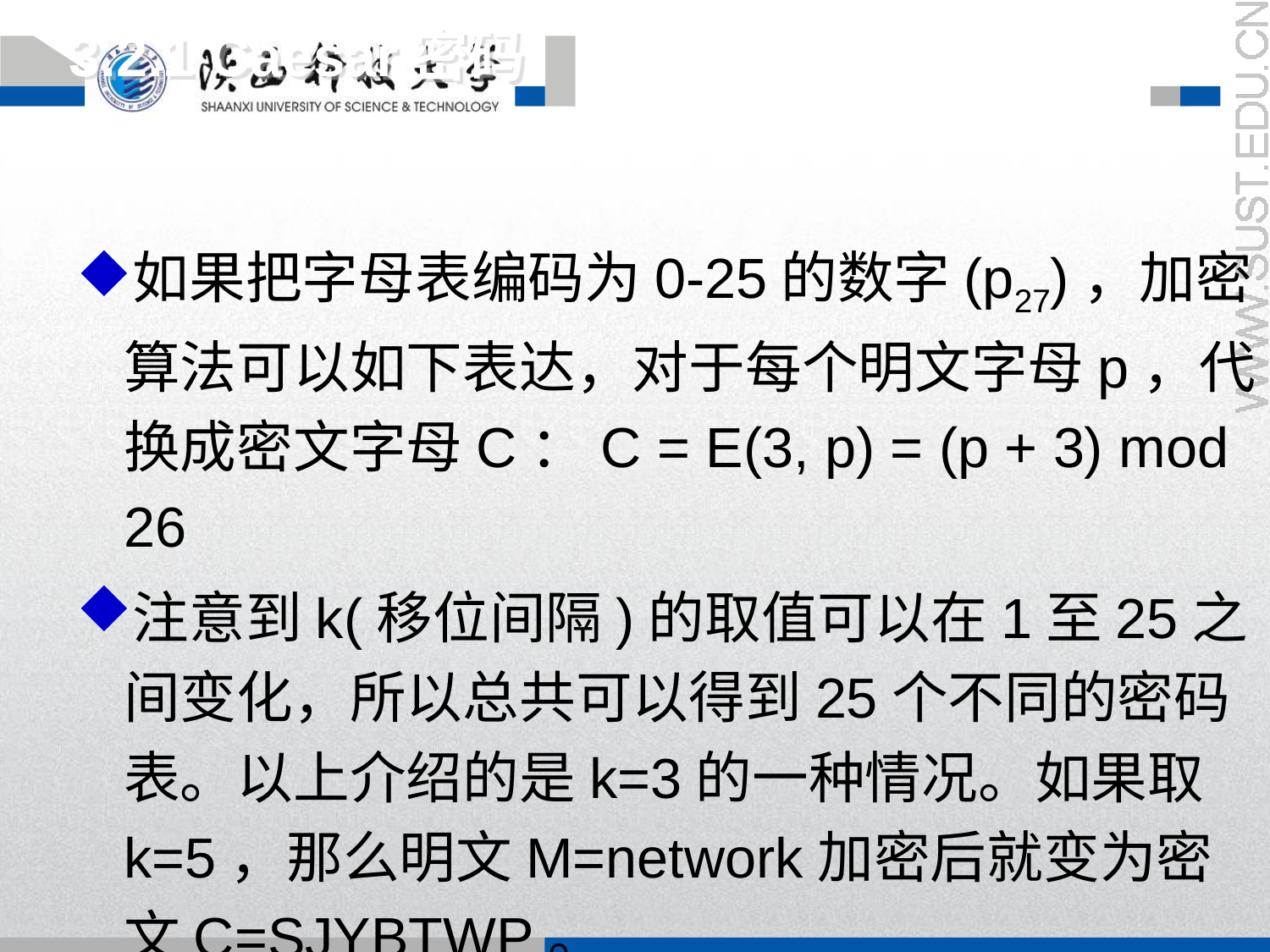

3.2.1 Caesar密码
如果把字母表编码为0-25的数字(p27)，加密算法可以如下表达，对于每个明文字母p，代换成密文字母C：C = E(3, p) = (p + 3) mod 26
注意到k(移位间隔)的取值可以在1至25之间变化，所以总共可以得到25个不同的密码表。以上介绍的是k=3的一种情况。如果取k=5，那么明文M=network加密后就变为密文C=SJYBTWP。